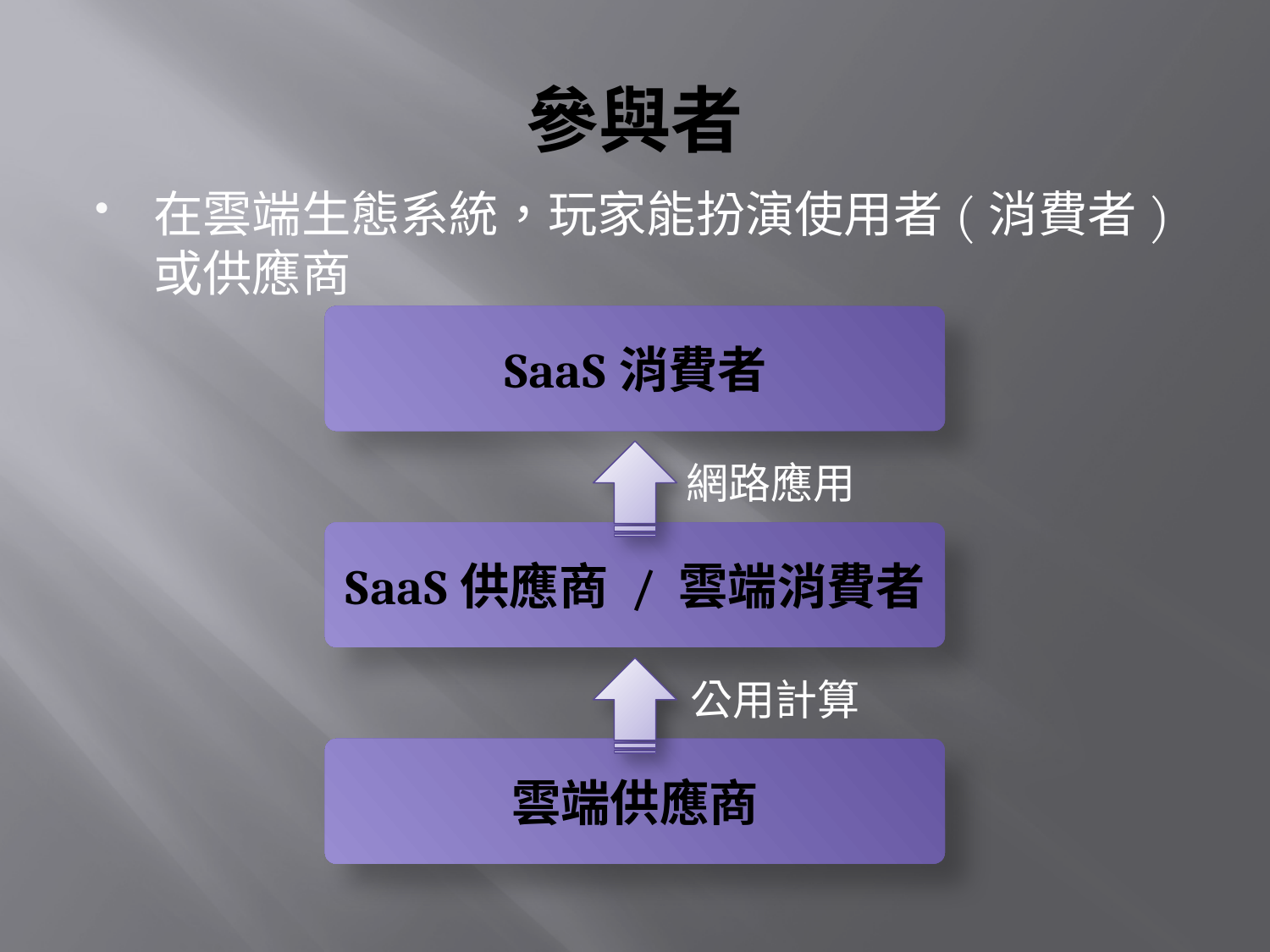

# 參與者
在雲端生態系統，玩家能扮演使用者(消費者)或供應商
SaaS消費者
網路應用

SaaS供應商 / 雲端消費者
公用計算

雲端供應商